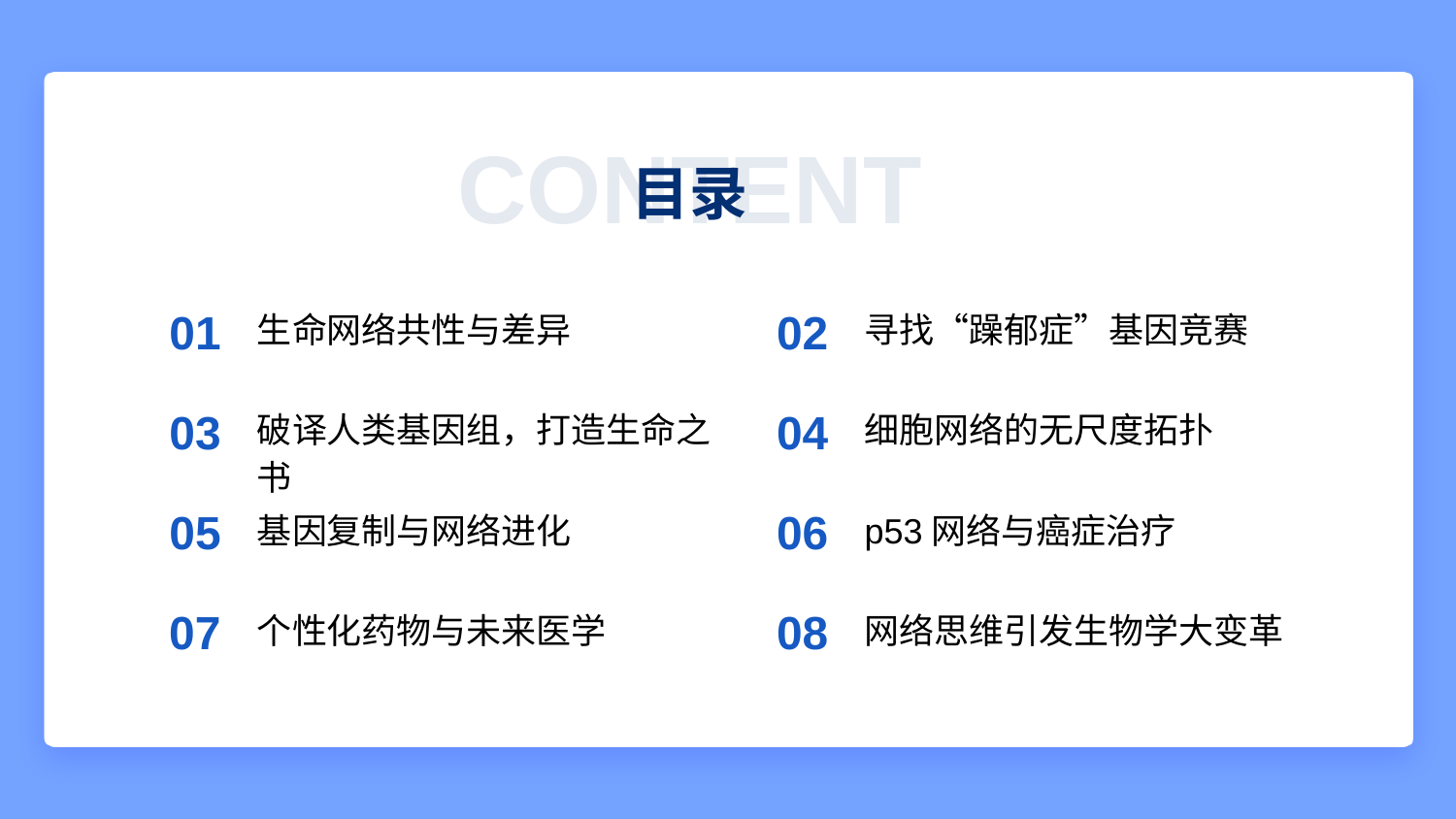

CONTENT
目录
01
02
生命网络共性与差异
寻找“躁郁症”基因竞赛
03
04
破译人类基因组，打造生命之书
细胞网络的无尺度拓扑
05
06
基因复制与网络进化
p53网络与癌症治疗
07
08
个性化药物与未来医学
网络思维引发生物学大变革